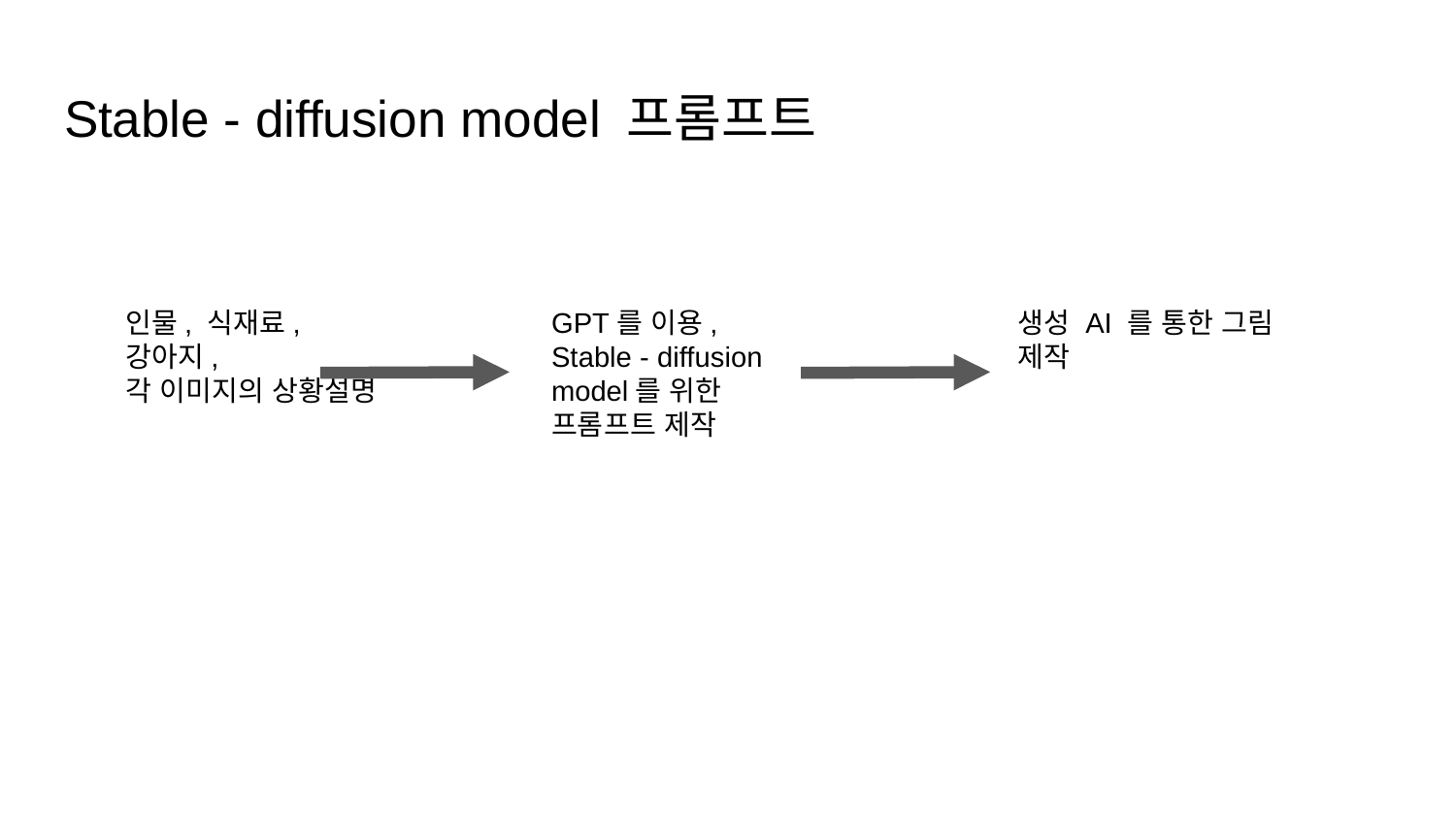

# Stable - diffusion model 프롬프트
인물, 식재료, 강아지,
각 이미지의 상황설명
GPT를 이용,
Stable - diffusion model를 위한 프롬프트 제작
생성 AI 를 통한 그림 제작